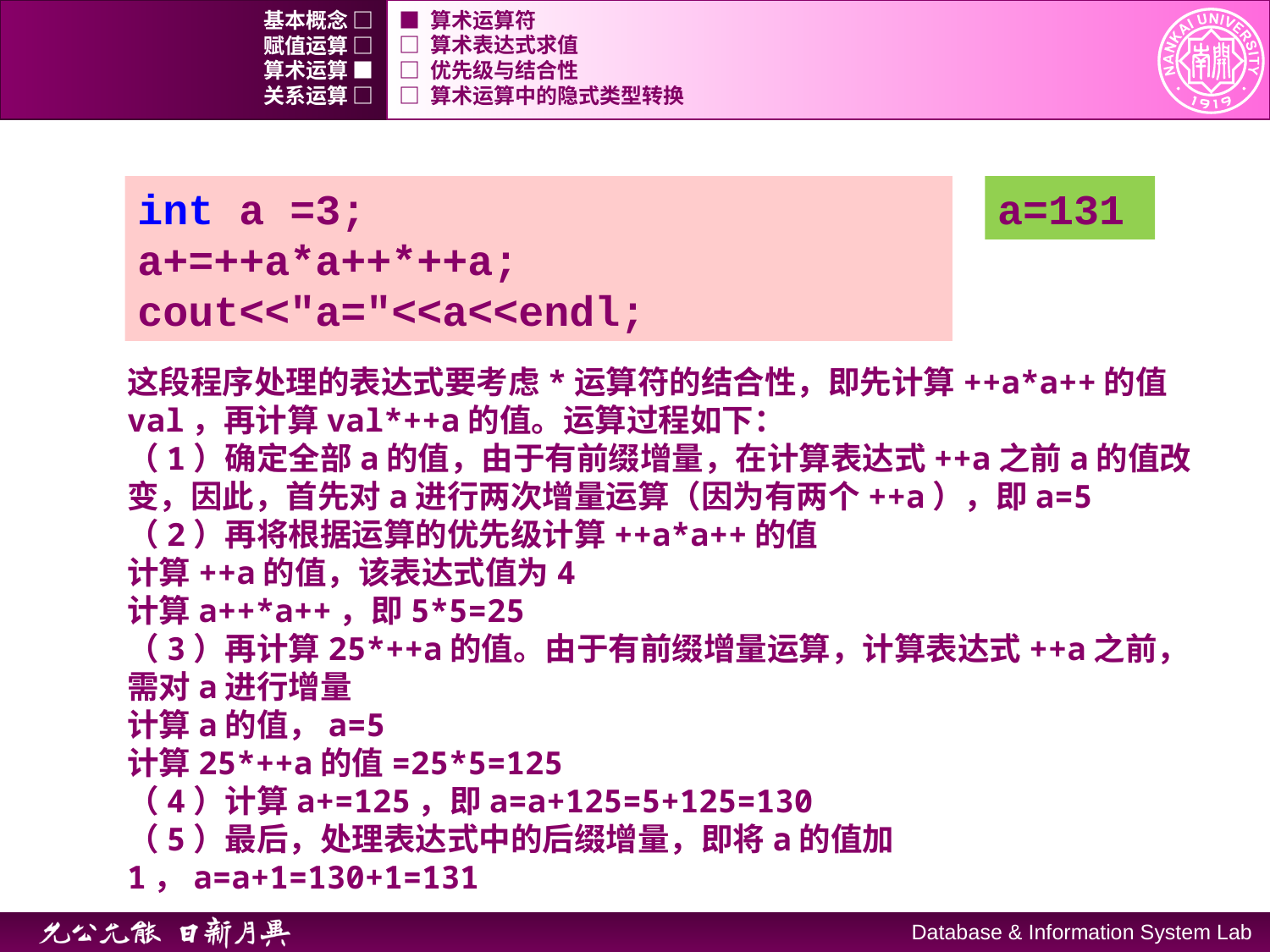

基本概念 □
■ 算术运算符
赋值运算 □
□ 算术表达式求值
算术运算 ■
□ 优先级与结合性
关系运算 □
□ 算术运算中的隐式类型转换
int a =3;
a+=++a*a++*++a;
cout<<"a="<<a<<endl;
a=131
这段程序处理的表达式要考虑*运算符的结合性，即先计算++a*a++的值val，再计算val*++a的值。运算过程如下：
（1）确定全部a的值，由于有前缀增量，在计算表达式++a之前a的值改变，因此，首先对a进行两次增量运算（因为有两个++a），即a=5
（2）再将根据运算的优先级计算++a*a++的值
计算++a的值，该表达式值为4
计算a++*a++，即5*5=25
（3）再计算25*++a的值。由于有前缀增量运算，计算表达式++a之前，需对a进行增量
计算a的值，a=5
计算25*++a的值=25*5=125
（4）计算a+=125，即a=a+125=5+125=130
（5）最后，处理表达式中的后缀增量，即将a的值加1，a=a+1=130+1=131